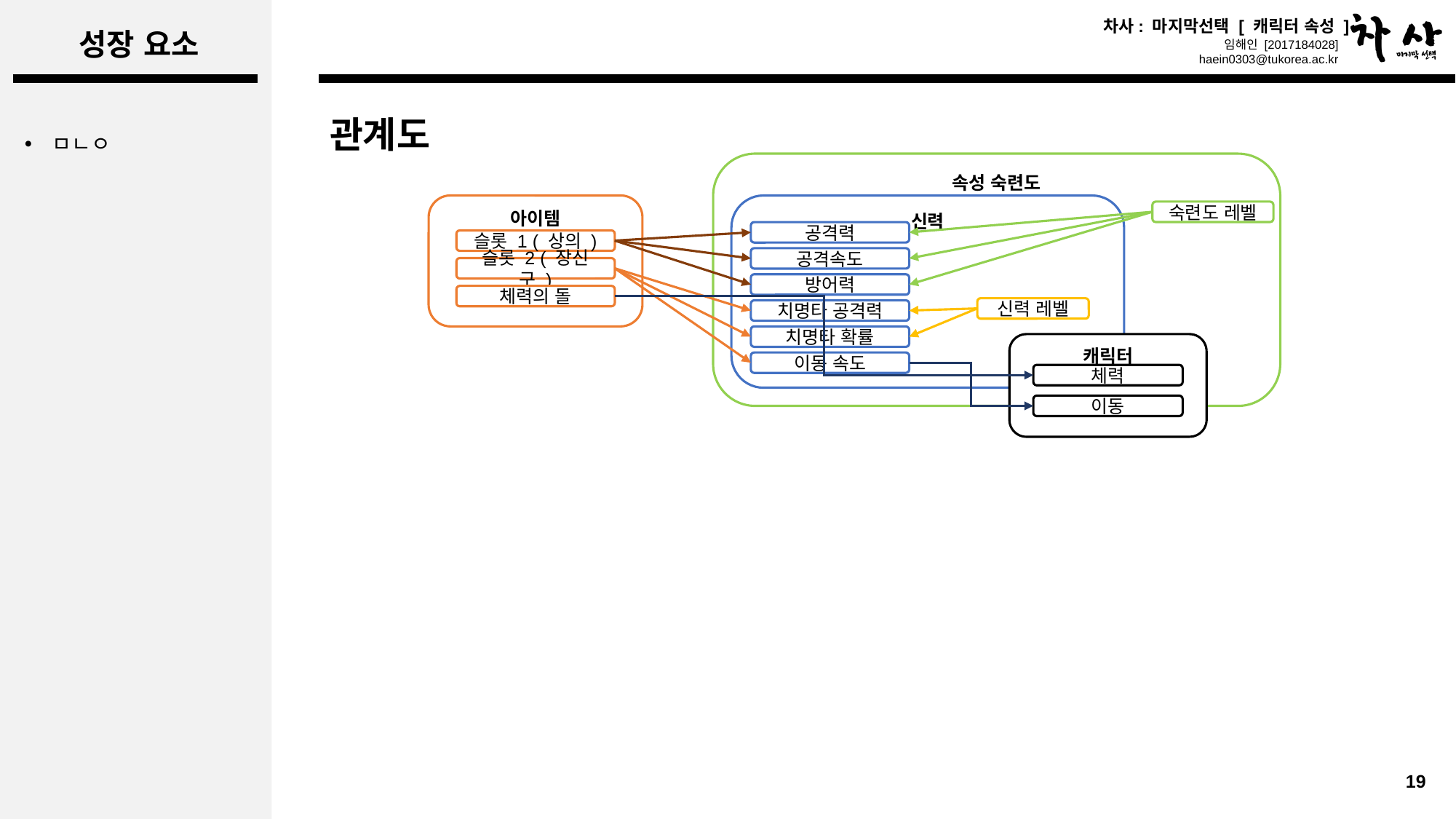

# 성장 요소
관계도
ㅁㄴㅇ
속성 숙련도
신력
아이템
숙련도 레벨
공격력
슬롯 1 ( 상의 )
공격속도
슬롯 2 ( 장신구 )
방어력
체력의 돌
신력 레벨
치명타 공격력
치명타 확률
캐릭터
이동 속도
체력
이동
19